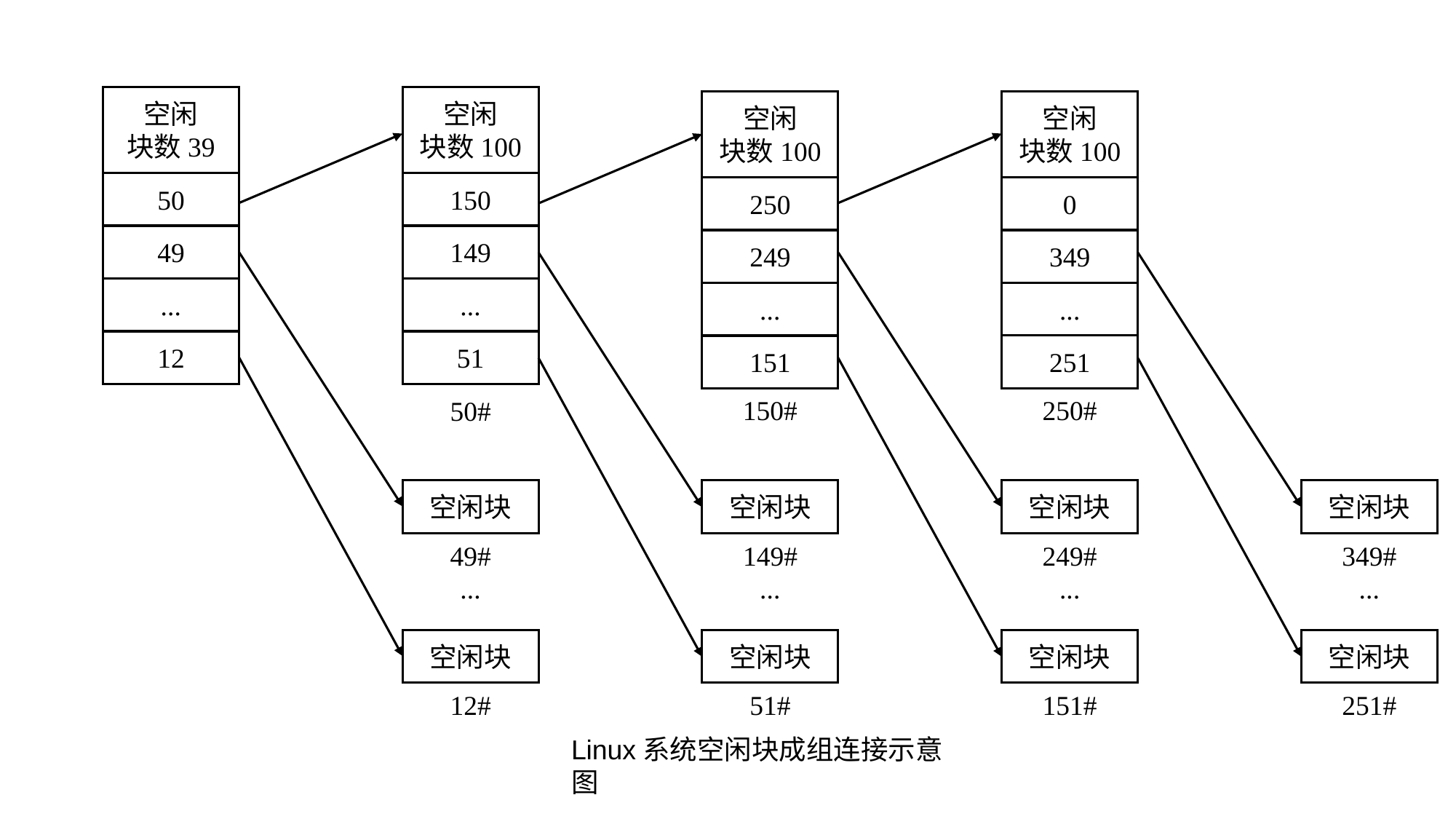

空闲
块数39
空闲
块数100
空闲
块数100
空闲
块数100

50

150

0

250

49

149

349

249

...

...

...

...

12

51

251

151
150#
250#
50#

空闲块

空闲块

空闲块

空闲块
349#
...
149#
...
249#
...
49#
...

空闲块

空闲块

空闲块

空闲块
251#
51#
151#
12#
Linux系统空闲块成组连接示意图